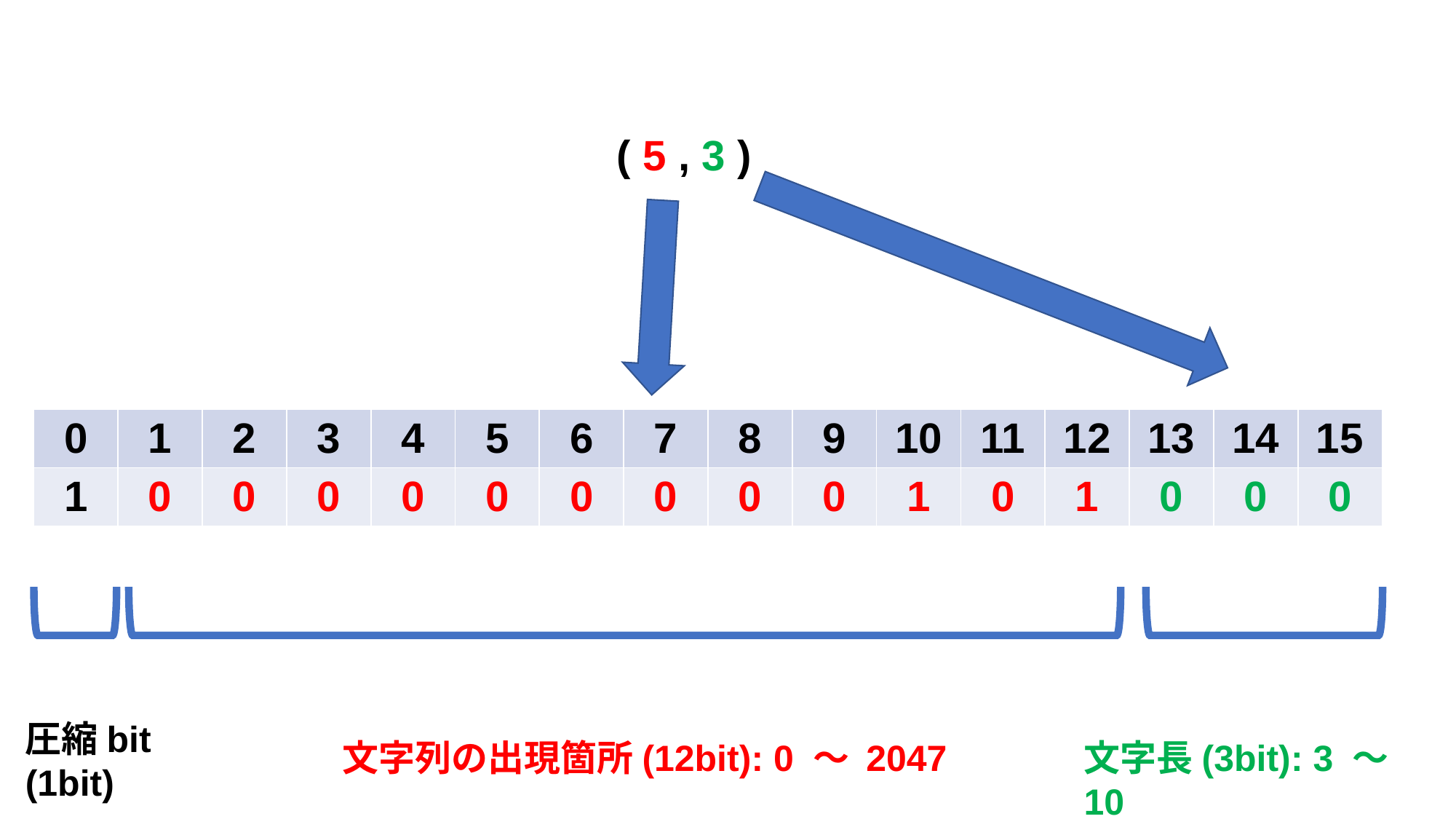

( 5 , 3 )

| 0 | 1 | 2 | 3 | 4 | 5 | 6 | 7 | 8 | 9 | 10 | 11 | 12 | 13 | 14 | 15 |
| --- | --- | --- | --- | --- | --- | --- | --- | --- | --- | --- | --- | --- | --- | --- | --- |
| 1 | 0 | 0 | 0 | 0 | 0 | 0 | 0 | 0 | 0 | 1 | 0 | 1 | 0 | 0 | 0 |

圧縮bit
(1bit)
文字列の出現箇所(12bit): 0 ～ 2047
文字長(3bit): 3 ～ 10